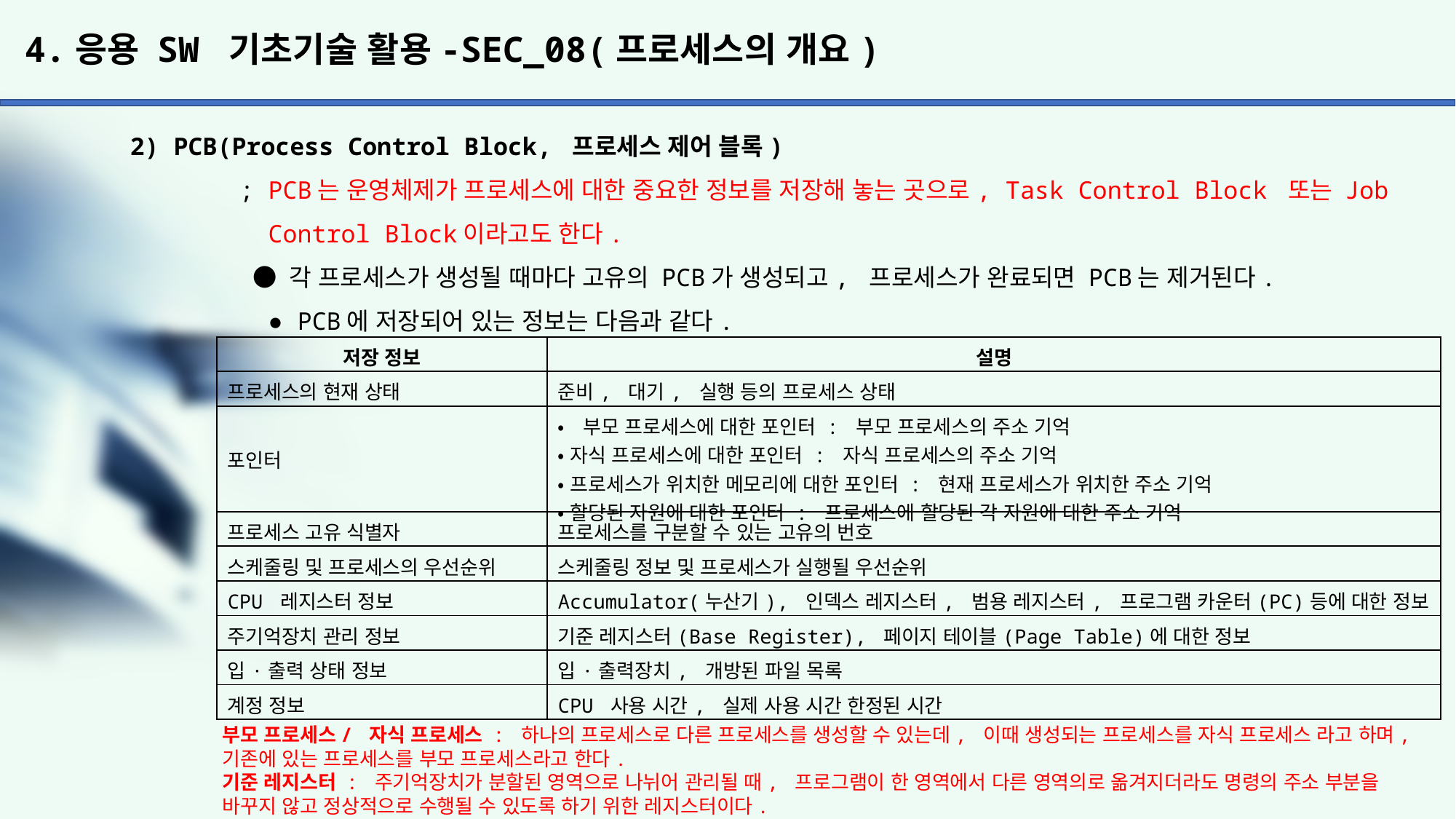

# 4.응용 SW 기초기술 활용-SEC_08(프로세스의 개요)
2) PCB(Process Control Block, 프로세스 제어 블록)
	; PCB는 운영체제가 프로세스에 대한 중요한 정보를 저장해 놓는 곳으로, Task Control Block 또는 Job
	  Control Block이라고도 한다.
	  ● 각 프로세스가 생성될 때마다 고유의 PCB가 생성되고, 프로세스가 완료되면 PCB는 제거된다.
	  ● PCB에 저장되어 있는 정보는 다음과 같다.
| 저장 정보 | 설명 |
| --- | --- |
| 프로세스의 현재 상태 | 준비, 대기, 실행 등의 프로세스 상태 |
| 포인터 | •부모 프로세스에 대한 포인터 : 부모 프로세스의 주소 기억 •자식 프로세스에 대한 포인터 : 자식 프로세스의 주소 기억 •프로세스가 위치한 메모리에 대한 포인터 : 현재 프로세스가 위치한 주소 기억 •할당된 자원에 대한 포인터 : 프로세스에 할당된 각 자원에 대한 주소 기억 |
| 프로세스 고유 식별자 | 프로세스를 구분할 수 있는 고유의 번호 |
| 스케줄링 및 프로세스의 우선순위 | 스케줄링 정보 및 프로세스가 실행될 우선순위 |
| CPU 레지스터 정보 | Accumulator(누산기), 인덱스 레지스터, 범용 레지스터, 프로그램 카운터(PC)등에 대한 정보 |
| 주기억장치 관리 정보 | 기준 레지스터(Base Register), 페이지 테이블(Page Table)에 대한 정보 |
| 입·출력 상태 정보 | 입·출력장치, 개방된 파일 목록 |
| 계정 정보 | CPU 사용 시간, 실제 사용 시간 한정된 시간 |
부모 프로세스/ 자식 프로세스 : 하나의 프로세스로 다른 프로세스를 생성할 수 있는데, 이때 생성되는 프로세스를 자식 프로세스 라고 하며, 기존에 있는 프로세스를 부모 프로세스라고 한다.
기준 레지스터 : 주기억장치가 분할된 영역으로 나뉘어 관리될 때, 프로그램이 한 영역에서 다른 영역의로 옮겨지더라도 명령의 주소 부분을 바꾸지 않고 정상적으로 수행될 수 있도록 하기 위한 레지스터이다.